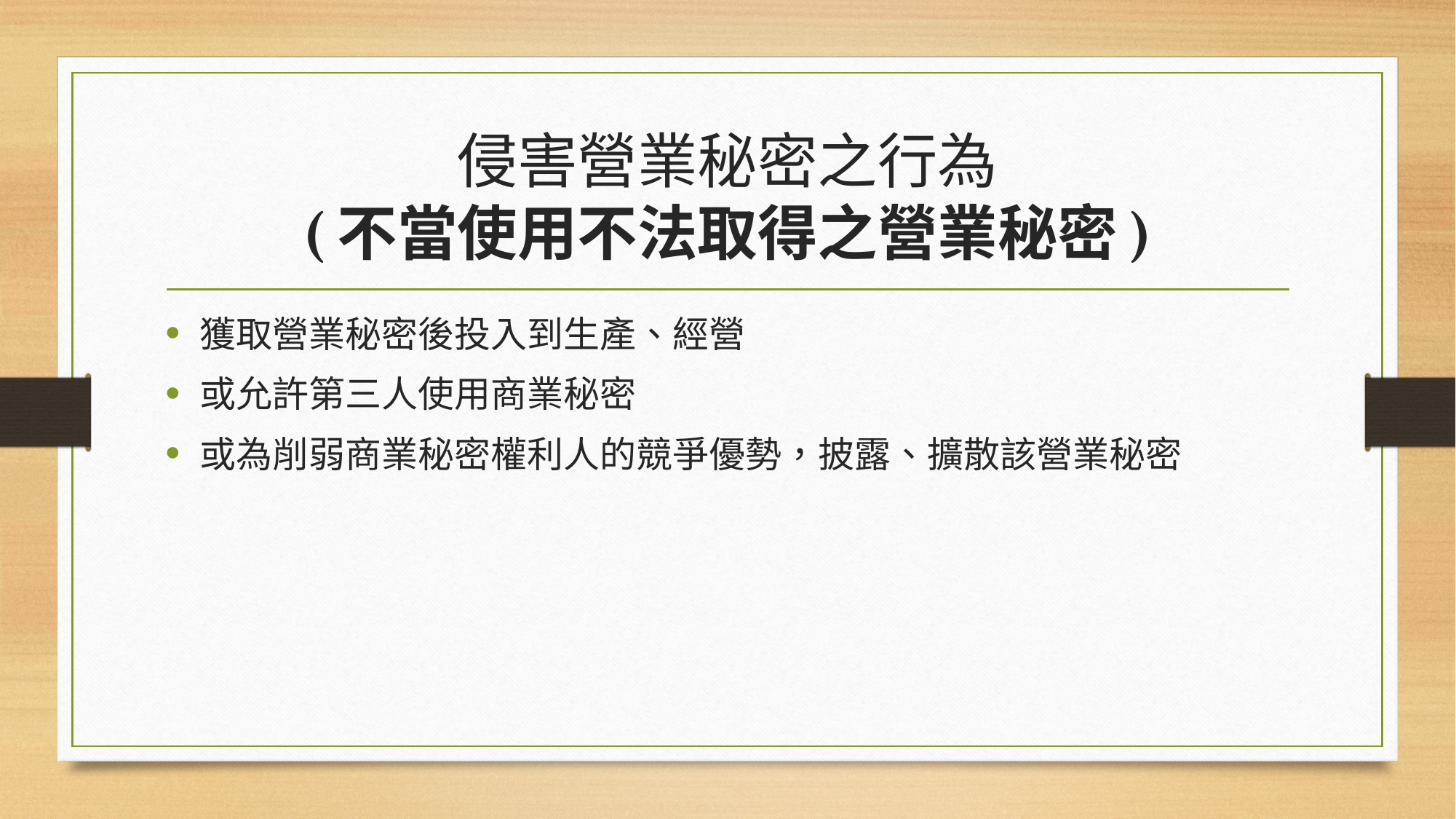

# 侵害營業秘密之行為 (不當使用不法取得之營業秘密)
獲取營業秘密後投入到生產、經營
或允許第三人使用商業秘密
或為削弱商業秘密權利人的競爭優勢，披露、擴散該營業秘密